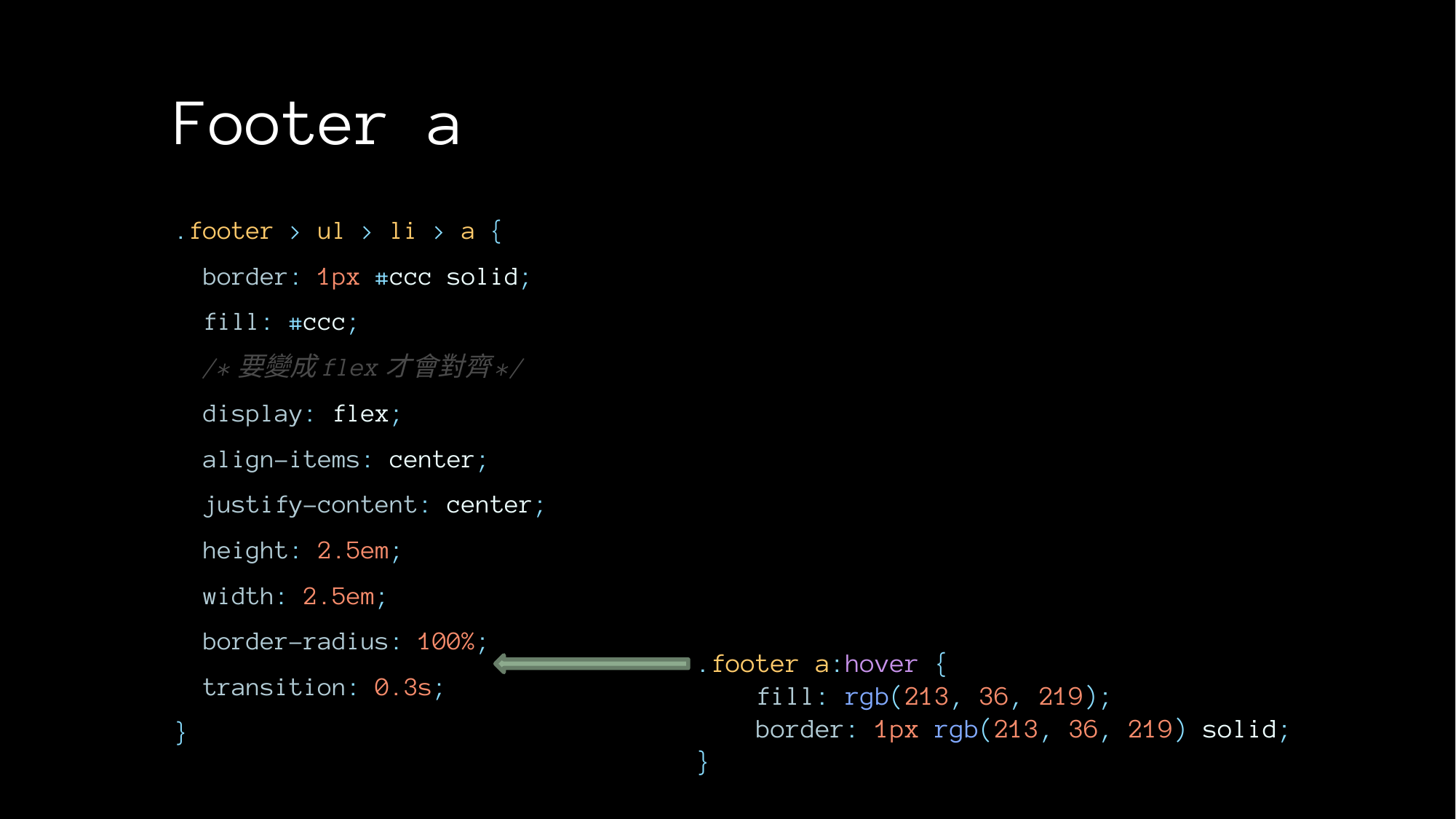

# Footer a
.footer > ul > li > a {
  border: 1px #ccc solid;
  fill: #ccc;
  /*要變成flex才會對齊*/
  display: flex;
  align-items: center;
  justify-content: center;
  height: 2.5em;
  width: 2.5em;
  border-radius: 100%;
  transition: 0.3s;
}
.footer a:hover {
    fill: rgb(213, 36, 219);
    border: 1px rgb(213, 36, 219) solid;
}